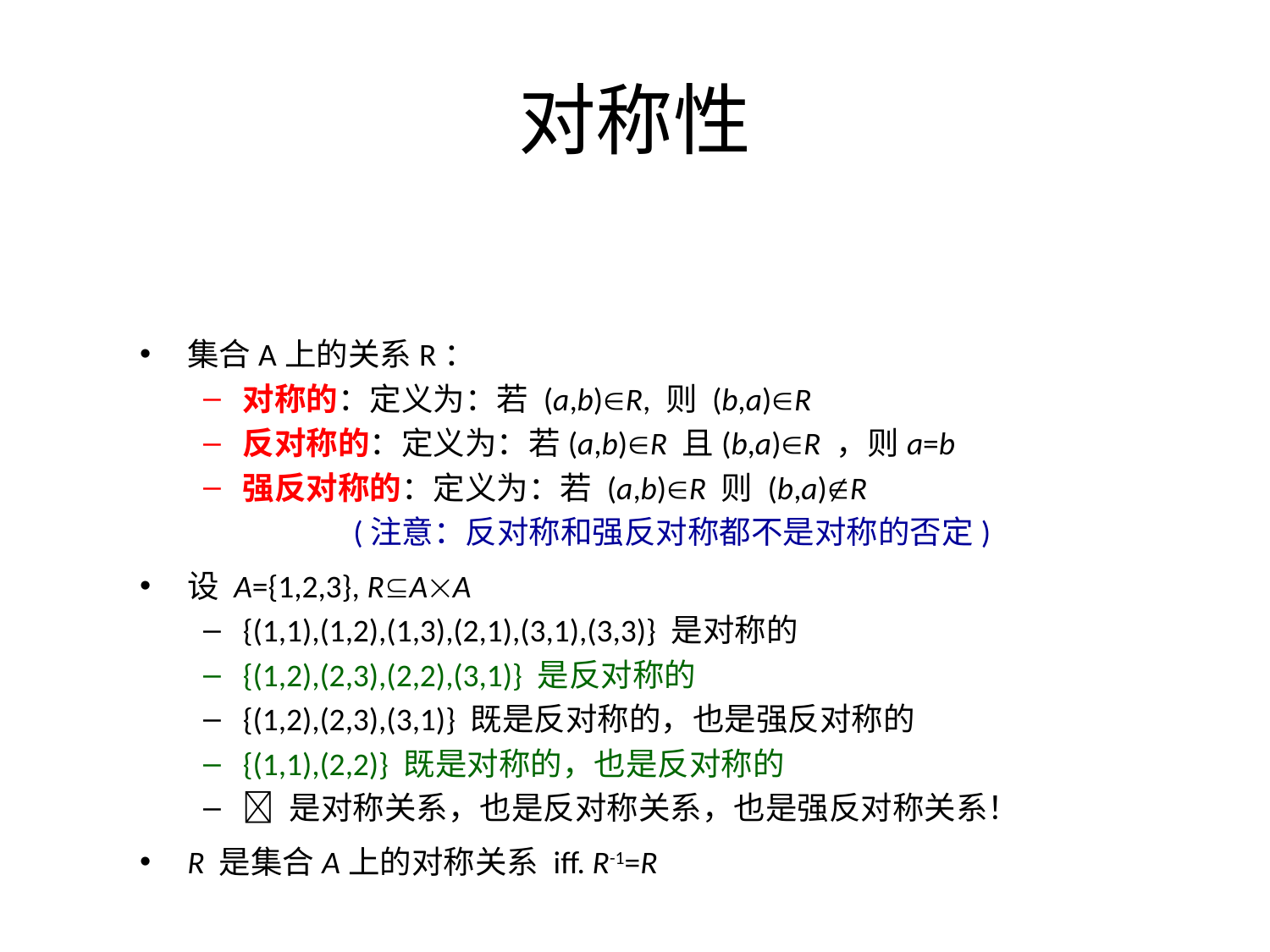

# 对称性
集合A上的关系R：
对称的：定义为：若 (a,b)∈R, 则 (b,a)∈R
反对称的：定义为：若(a,b)∈R 且(b,a)∈R ，则a=b
强反对称的：定义为：若 (a,b)∈R 则 (b,a)∉R
(注意：反对称和强反对称都不是对称的否定)
设 A={1,2,3}, R⊆A×A
{(1,1),(1,2),(1,3),(2,1),(3,1),(3,3)} 是对称的
{(1,2),(2,3),(2,2),(3,1)} 是反对称的
{(1,2),(2,3),(3,1)} 既是反对称的，也是强反对称的
{(1,1),(2,2)} 既是对称的，也是反对称的
φ 是对称关系，也是反对称关系，也是强反对称关系！
R 是集合A上的对称关系 iff. R-1=R